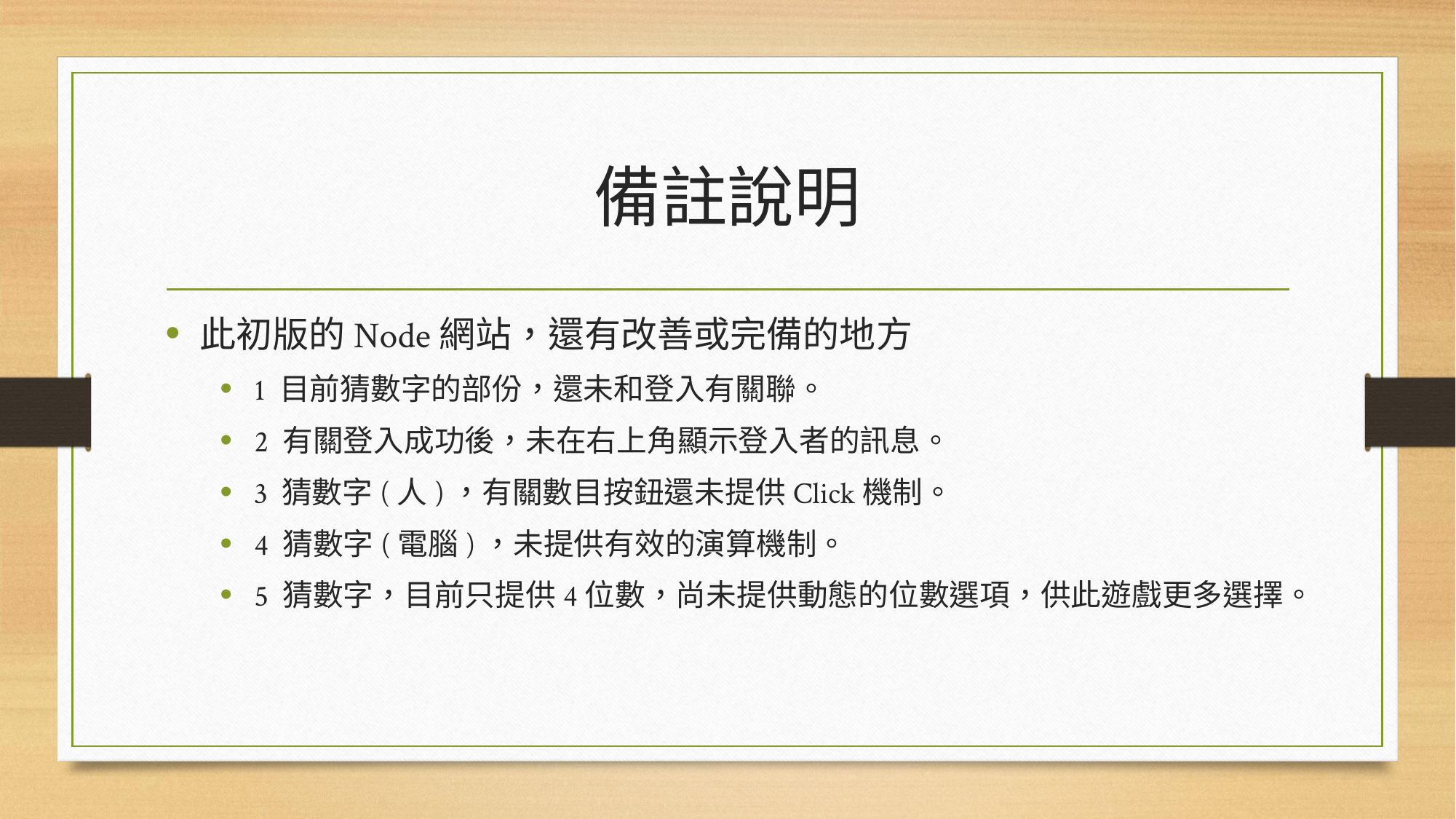

# 備註說明
此初版的Node網站，還有改善或完備的地方
1 目前猜數字的部份，還未和登入有關聯。
2 有關登入成功後，未在右上角顯示登入者的訊息。
3 猜數字(人)，有關數目按鈕還未提供Click機制。
4 猜數字(電腦)，未提供有效的演算機制。
5 猜數字，目前只提供4位數，尚未提供動態的位數選項，供此遊戲更多選擇。